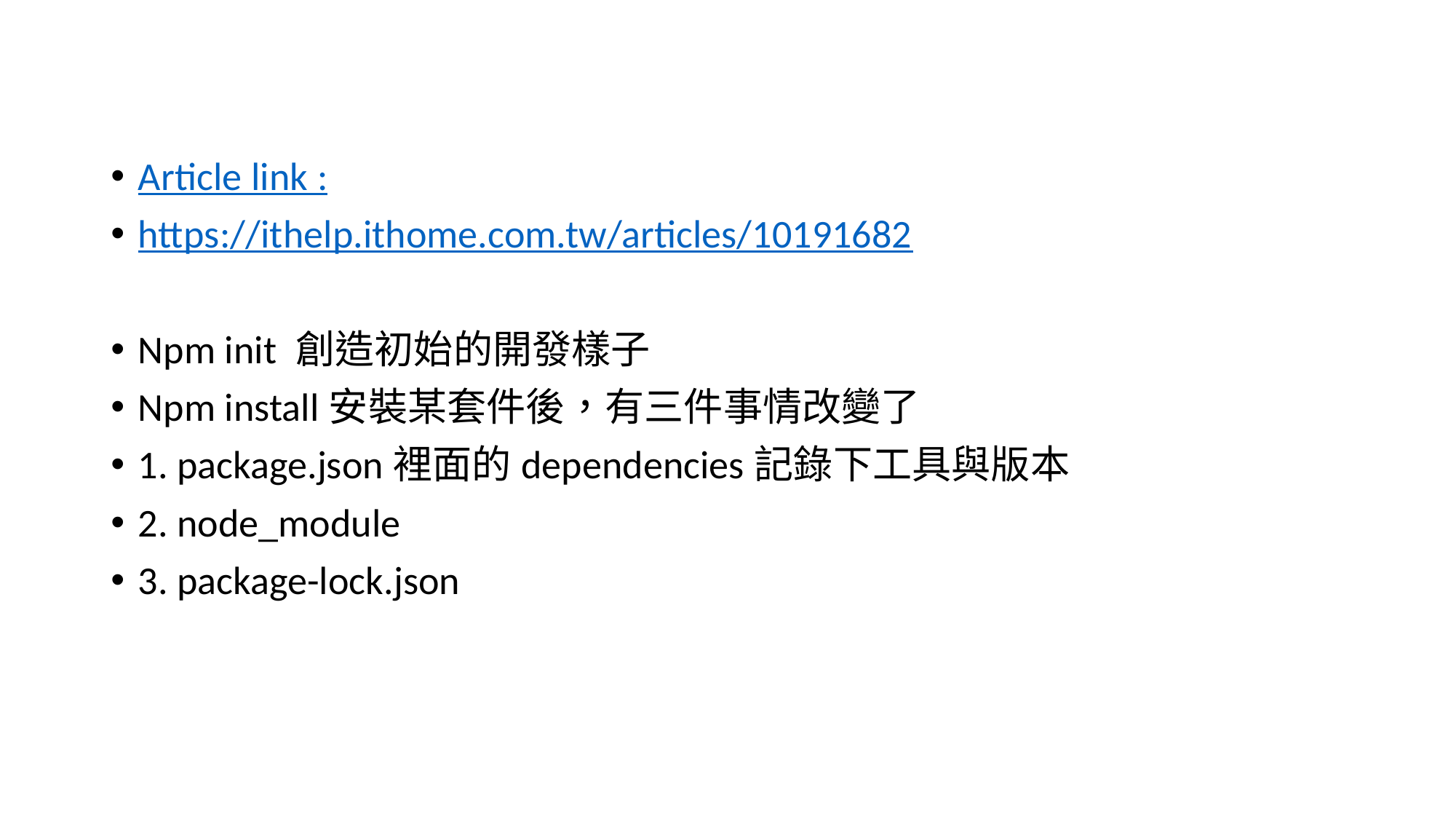

#
Article link :
https://ithelp.ithome.com.tw/articles/10191682

Npm init 創造初始的開發樣子
Npm install安裝某套件後，有三件事情改變了
1. package.json裡面的dependencies記錄下工具與版本
2. node_module
3. package-lock.json